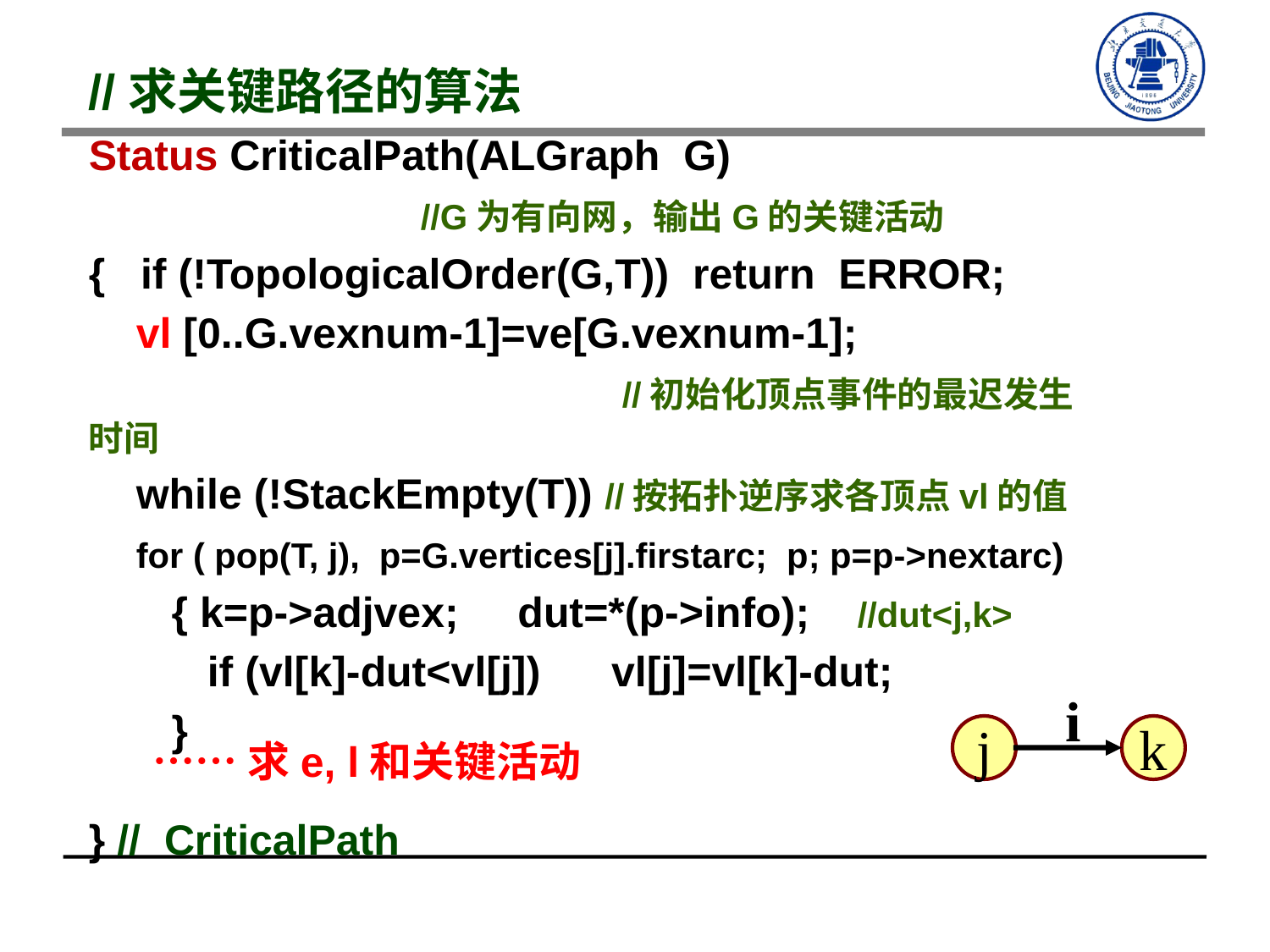

//求关键路径的算法
Status CriticalPath(ALGraph  G)
                            //G为有向网，输出G的关键活动
{   if (!TopologicalOrder(G,T))  return  ERROR;
    vl [0..G.vexnum-1]=ve[G.vexnum-1];
                                             //初始化顶点事件的最迟发生时间
    while (!StackEmpty(T)) //按拓扑逆序求各顶点vl的值
    for ( pop(T, j),  p=G.vertices[j].firstarc;  p; p=p->nextarc)
       { k=p->adjvex;     dut=*(p->info);    //dut<j,k>
          if (vl[k]-dut<vl[j])      vl[j]=vl[k]-dut;
       }

} //  CriticalPath
i
j
k

……求e, l和关键活动